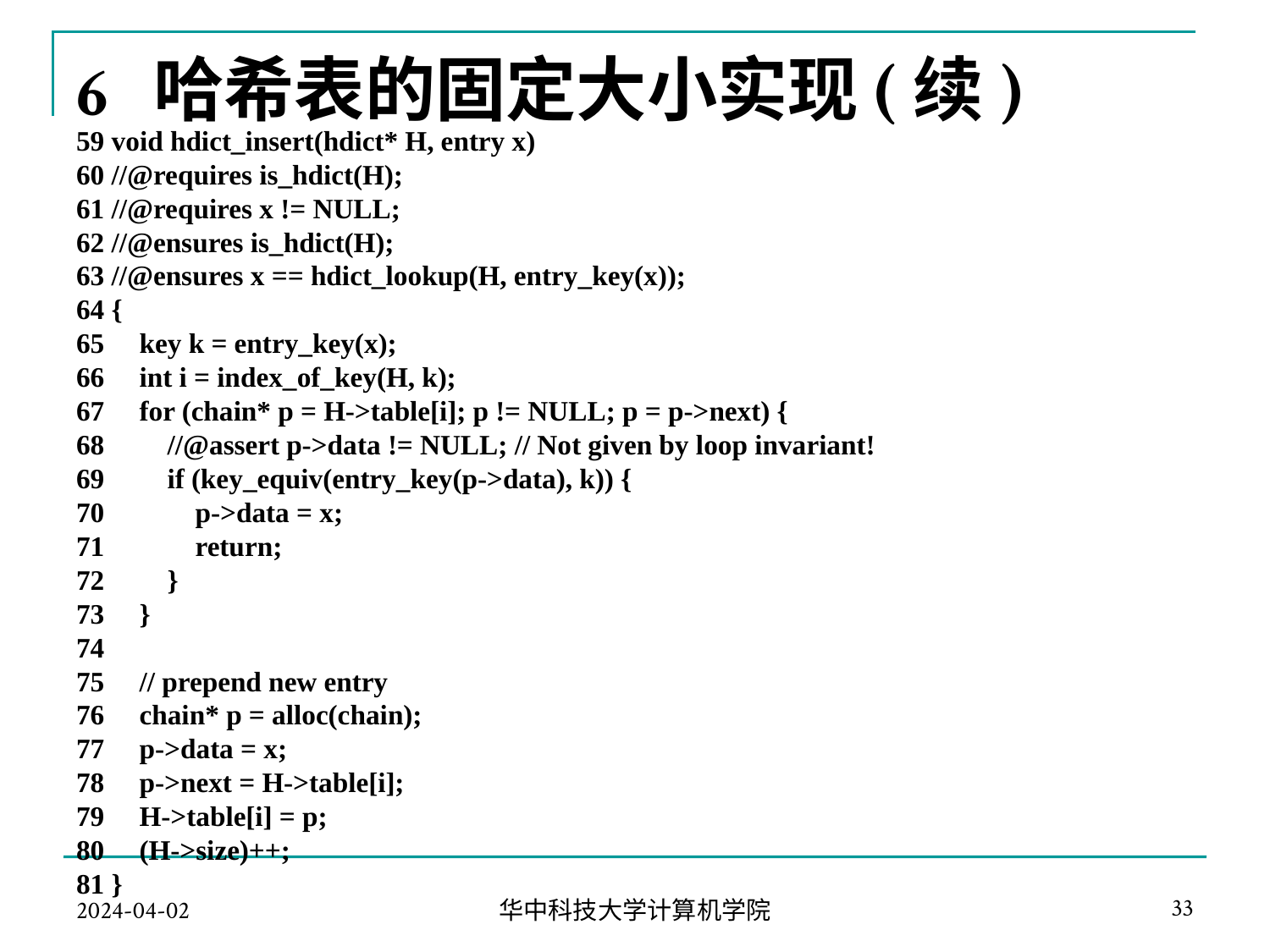

# 6  哈希表的固定大小实现(续)
59 void hdict_insert(hdict* H, entry x)
60 //@requires is_hdict(H);
61 //@requires x != NULL;
62 //@ensures is_hdict(H);
63 //@ensures x == hdict_lookup(H, entry_key(x));
64 {
65     key k = entry_key(x);
66     int i = index_of_key(H, k);
67     for (chain* p = H->table[i]; p != NULL; p = p->next) {
68         //@assert p->data != NULL; // Not given by loop invariant!
69         if (key_equiv(entry_key(p->data), k)) {
70             p->data = x;
71             return;
72         }
73     }
74
75     // prepend new entry
76     chain* p = alloc(chain);
77     p->data = x;
78     p->next = H->table[i];
79     H->table[i] = p;
80     (H->size)++;
81 }
2024-04-02
33
华中科技大学计算机学院